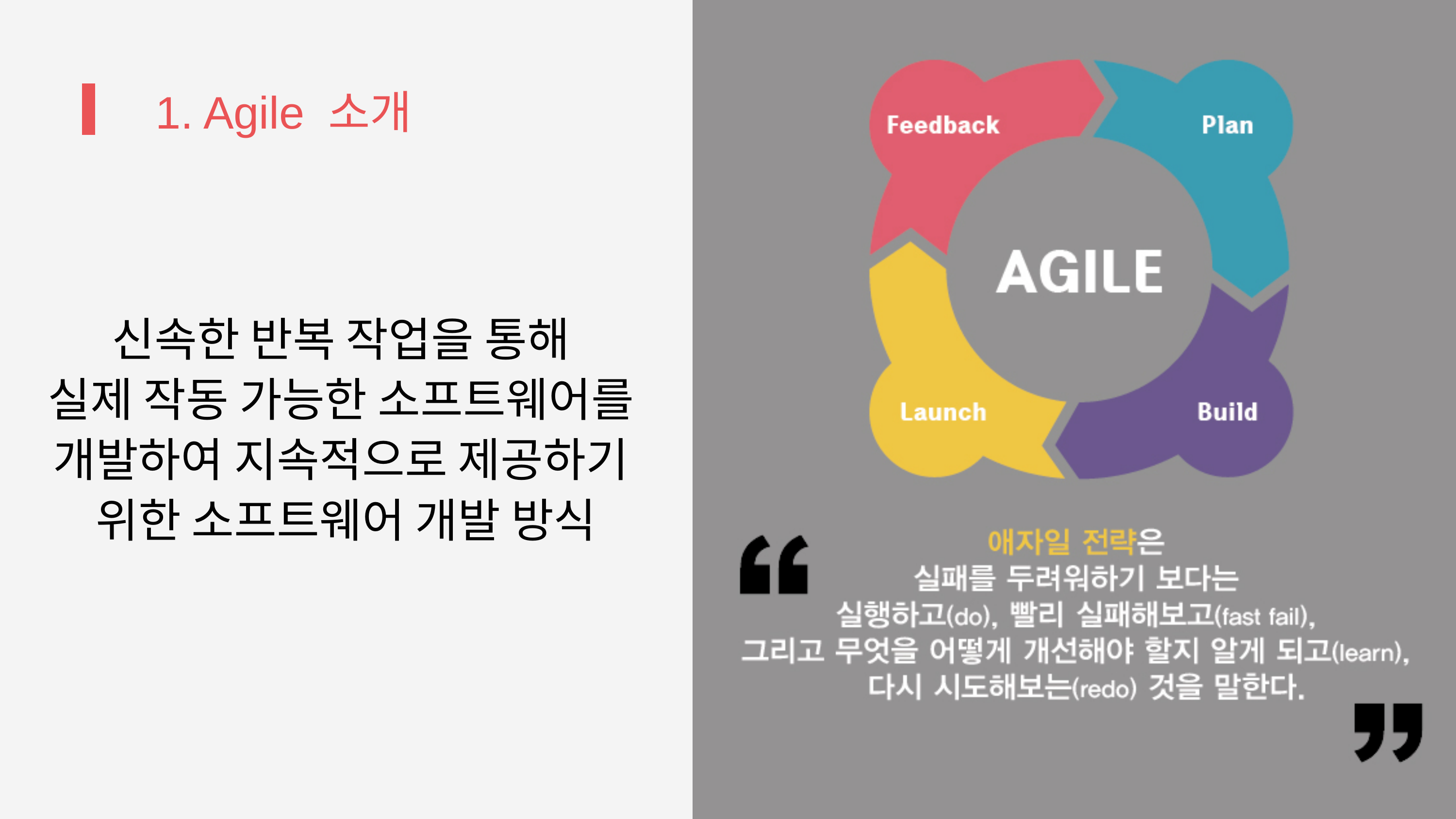

1. Agile 소개

신속한 반복 작업을 통해
실제 작동 가능한 소프트웨어를
개발하여 지속적으로 제공하기
위한 소프트웨어 개발 방식